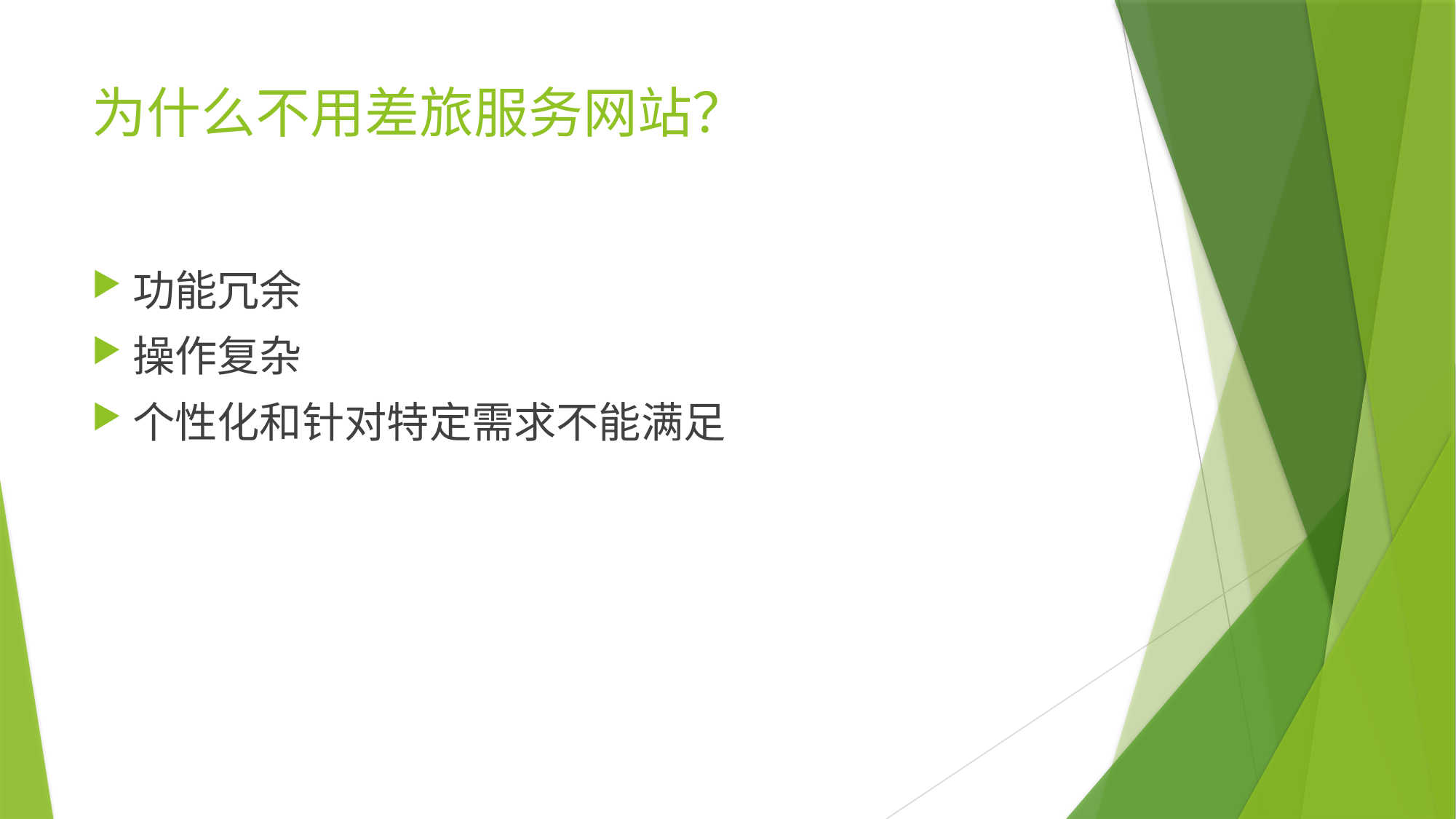

# 为什么不用差旅服务网站？
功能冗余
操作复杂
个性化和针对特定需求不能满足